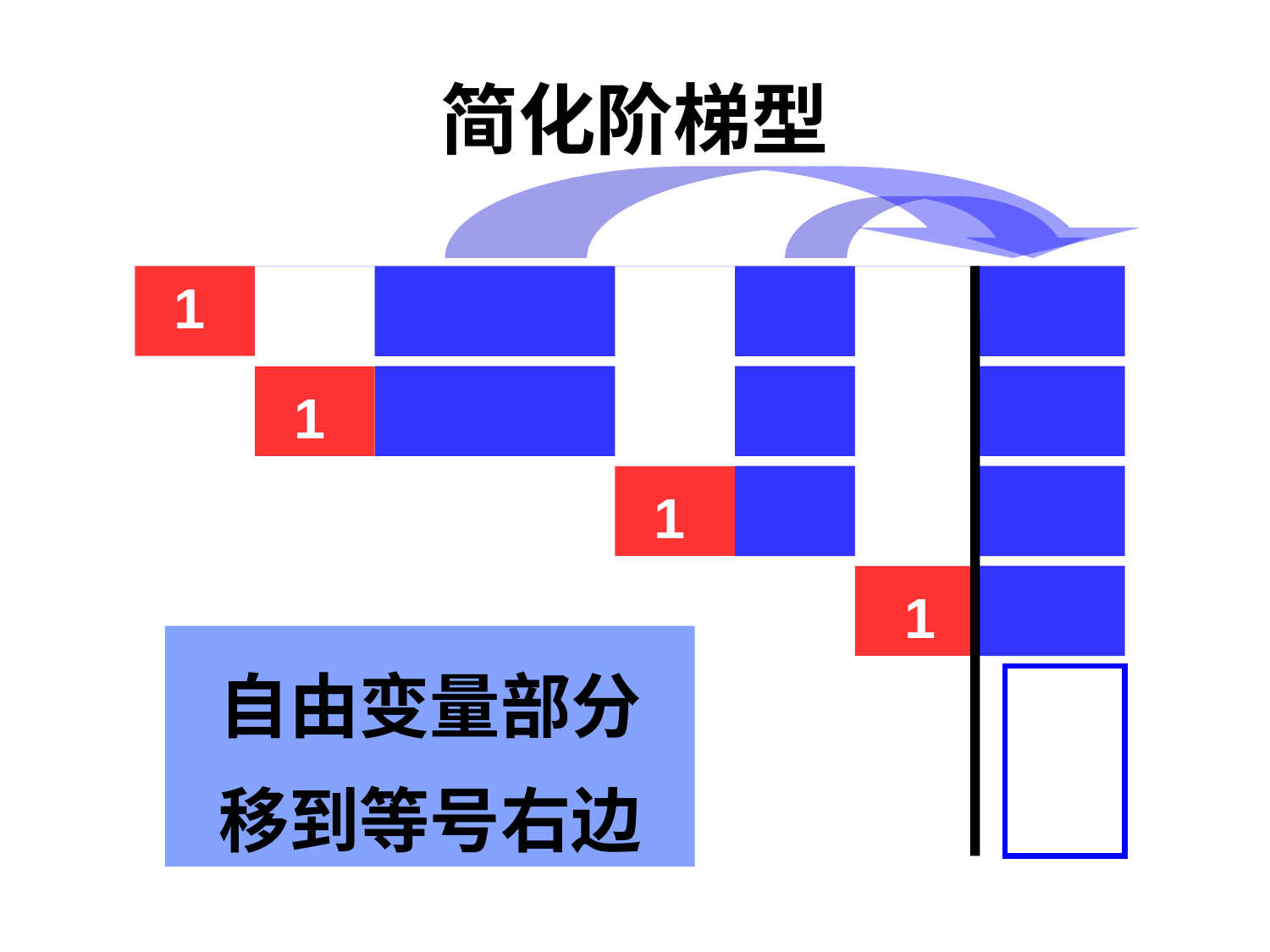

# 简化阶梯型

1

1

1

1
自由变量部分
移到等号右边